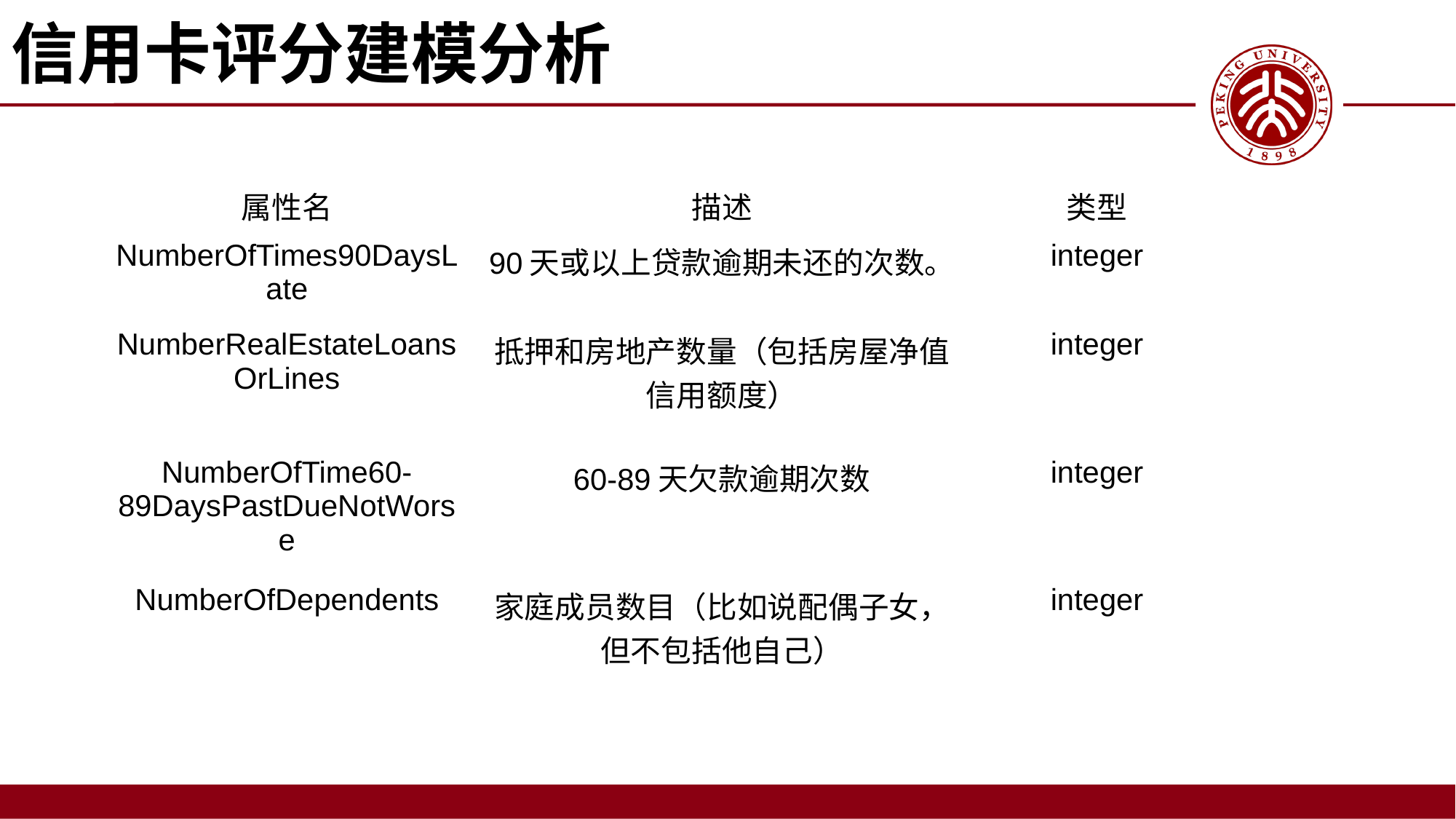

# 信用卡评分建模分析
| 属性名 | 描述 | 类型 |
| --- | --- | --- |
| NumberOfTimes90DaysLate | 90天或以上贷款逾期未还的次数。 | integer |
| NumberRealEstateLoansOrLines | 抵押和房地产数量（包括房屋净值信用额度） | integer |
| NumberOfTime60-89DaysPastDueNotWorse | 60-89天欠款逾期次数 | integer |
| NumberOfDependents | 家庭成员数目（比如说配偶子女，但不包括他自己） | integer |